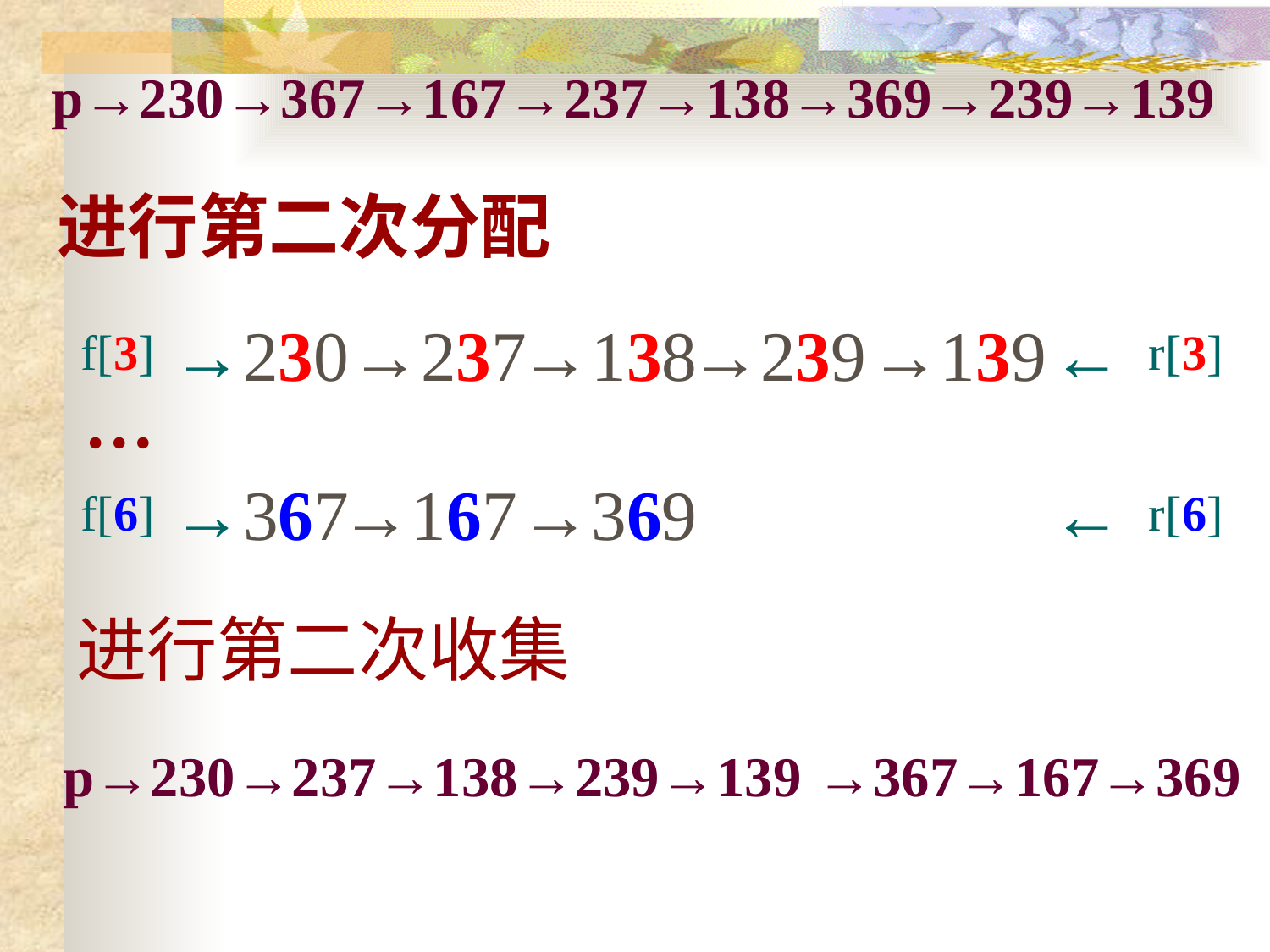

p→230→367→167→237→138→369→239→139
进行第二次分配
 f[3]                                                                                 r[3]
…
 f[6]                                                                                 r[6]
→230                                        ←
→237
→138
→239
→139
→367                                        ←
→167
→369
进行第二次收集
p→230→237→138→239→139
→367→167→369